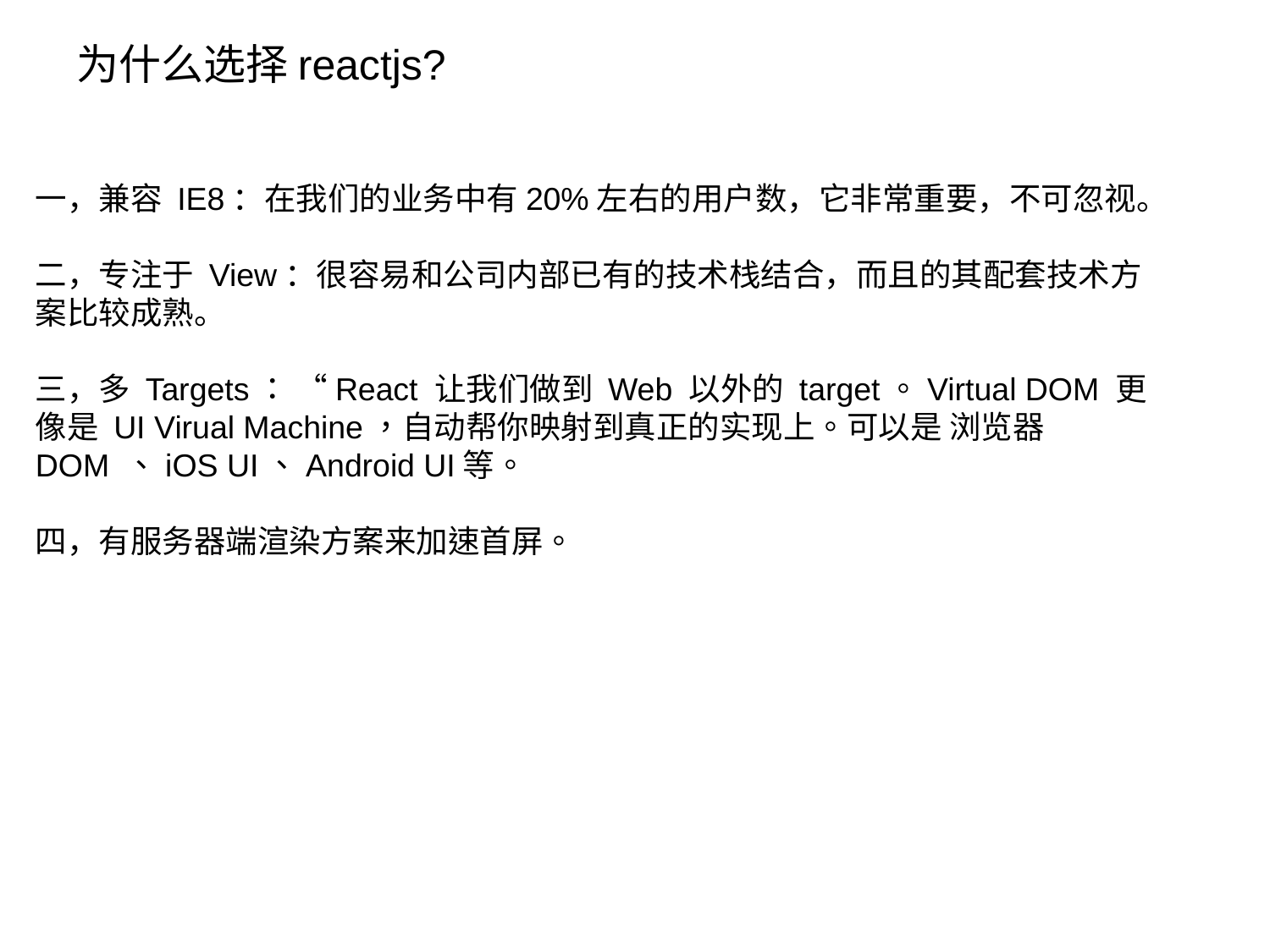

# 为什么选择reactjs?
一，兼容 IE8：在我们的业务中有20%左右的用户数，它非常重要，不可忽视。

二，专注于 View：很容易和公司内部已有的技术栈结合，而且的其配套技术方案比较成熟。

三，多 Targets： “React 让我们做到 Web 以外的 target。Virtual DOM 更像是 UI Virual Machine，自动帮你映射到真正的实现上。可以是 浏览器 DOM 、iOS UI、Android UI等。

四，有服务器端渲染方案来加速首屏。